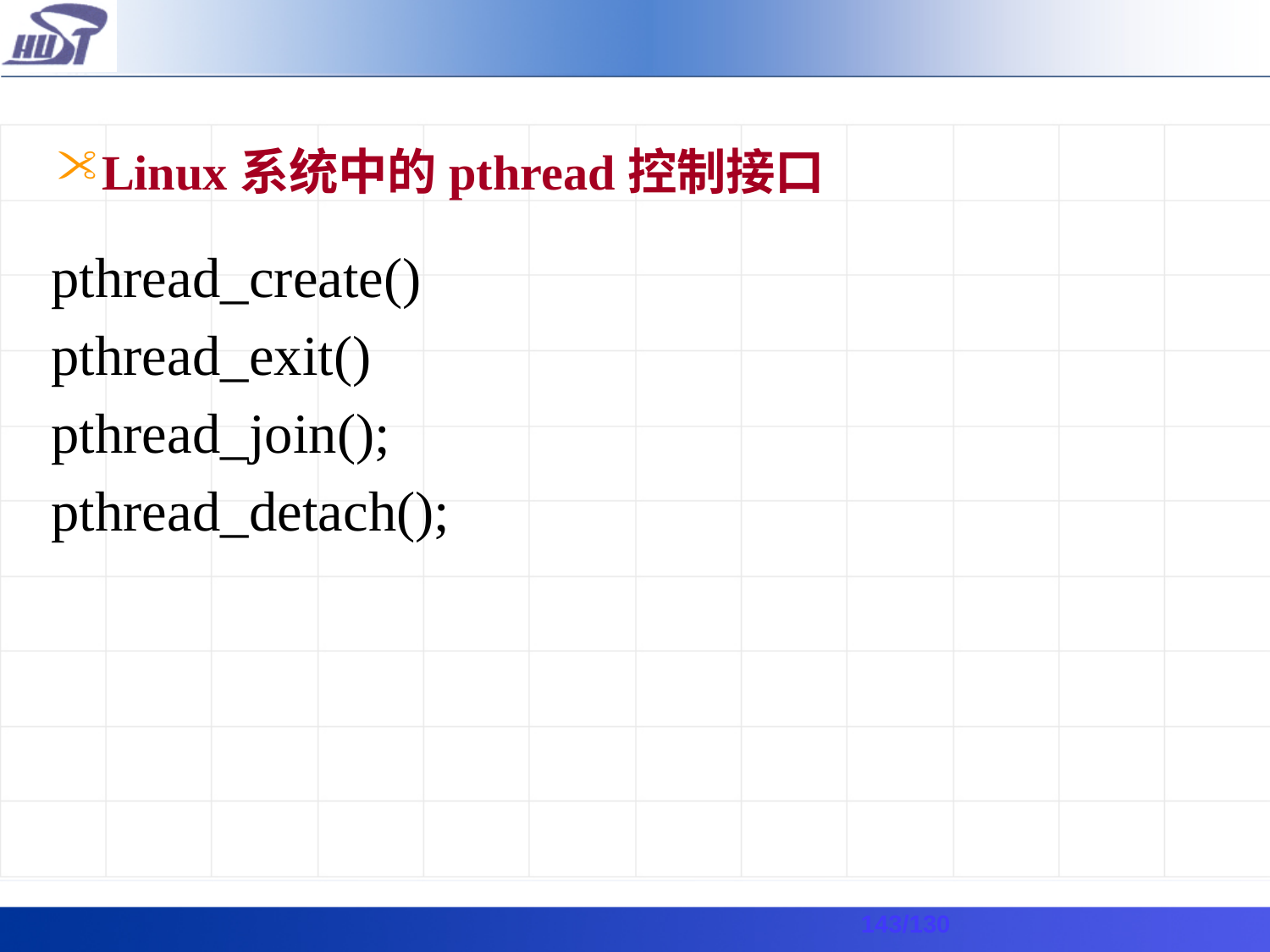

# Linux系统中的pthread控制接口
pthread_create()
pthread_exit()
pthread_join();
pthread_detach();
143/130